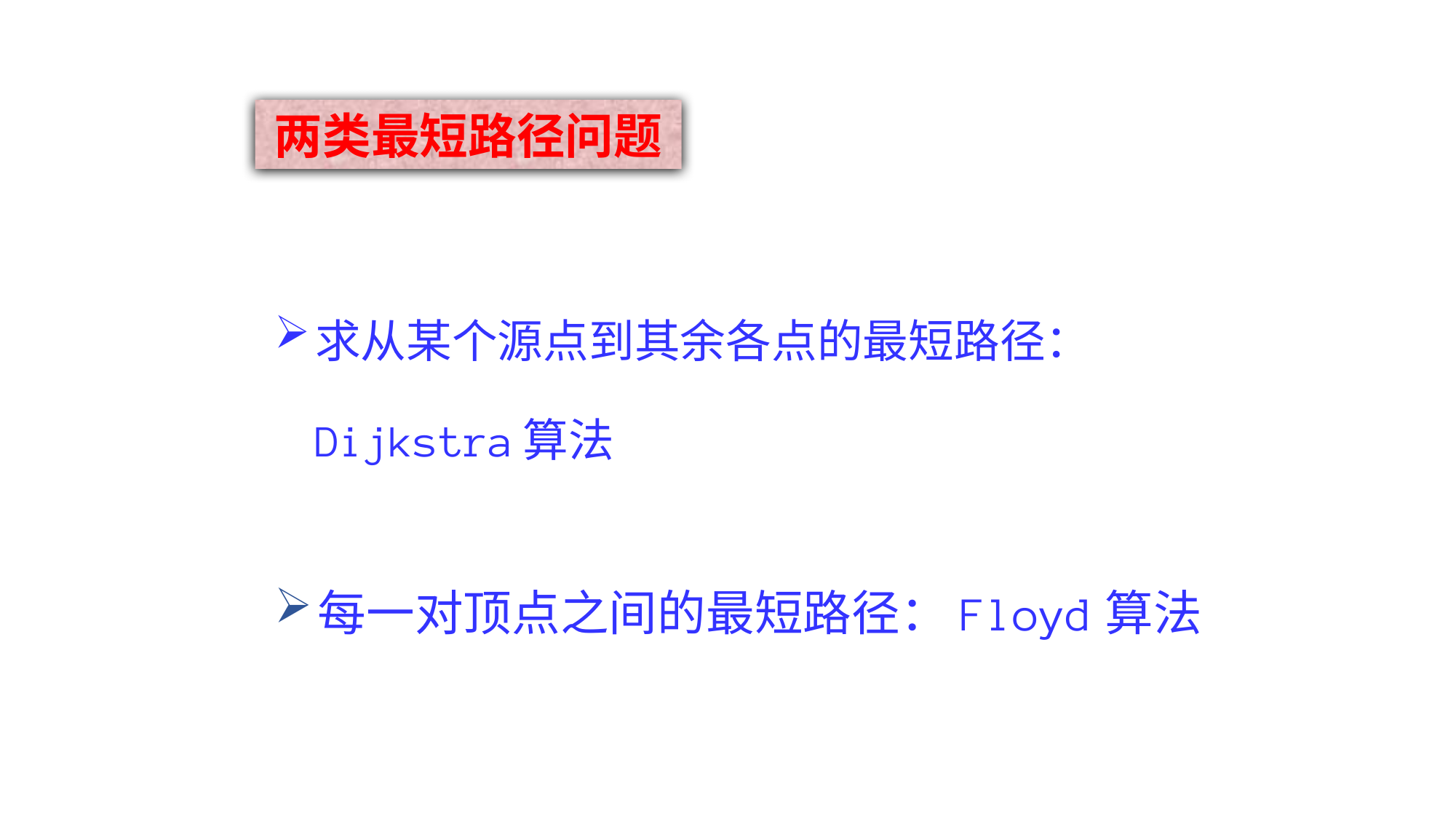

两类最短路径问题
求从某个源点到其余各点的最短路径： Dijkstra算法
每一对顶点之间的最短路径：Floyd算法